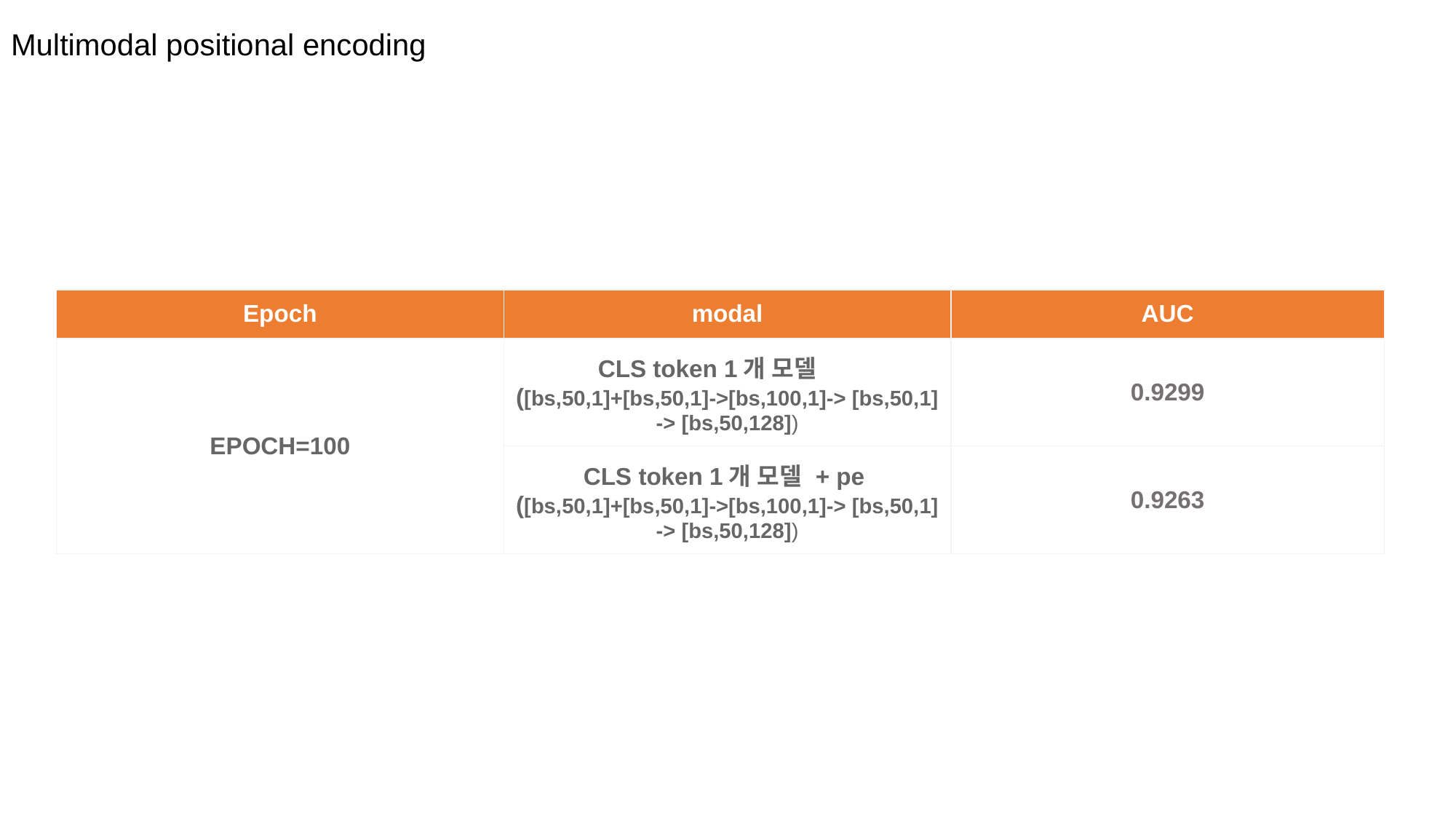

# Multimodal positional encoding
| Epoch | modal | AUC |
| --- | --- | --- |
| EPOCH=100 | CLS token 1개 모델 ([bs,50,1]+[bs,50,1]->[bs,100,1]-> [bs,50,1] -> [bs,50,128]) | 0.9299 |
|  | CLS token 1개 모델 + pe ([bs,50,1]+[bs,50,1]->[bs,100,1]-> [bs,50,1] -> [bs,50,128]) | 0.9263 |